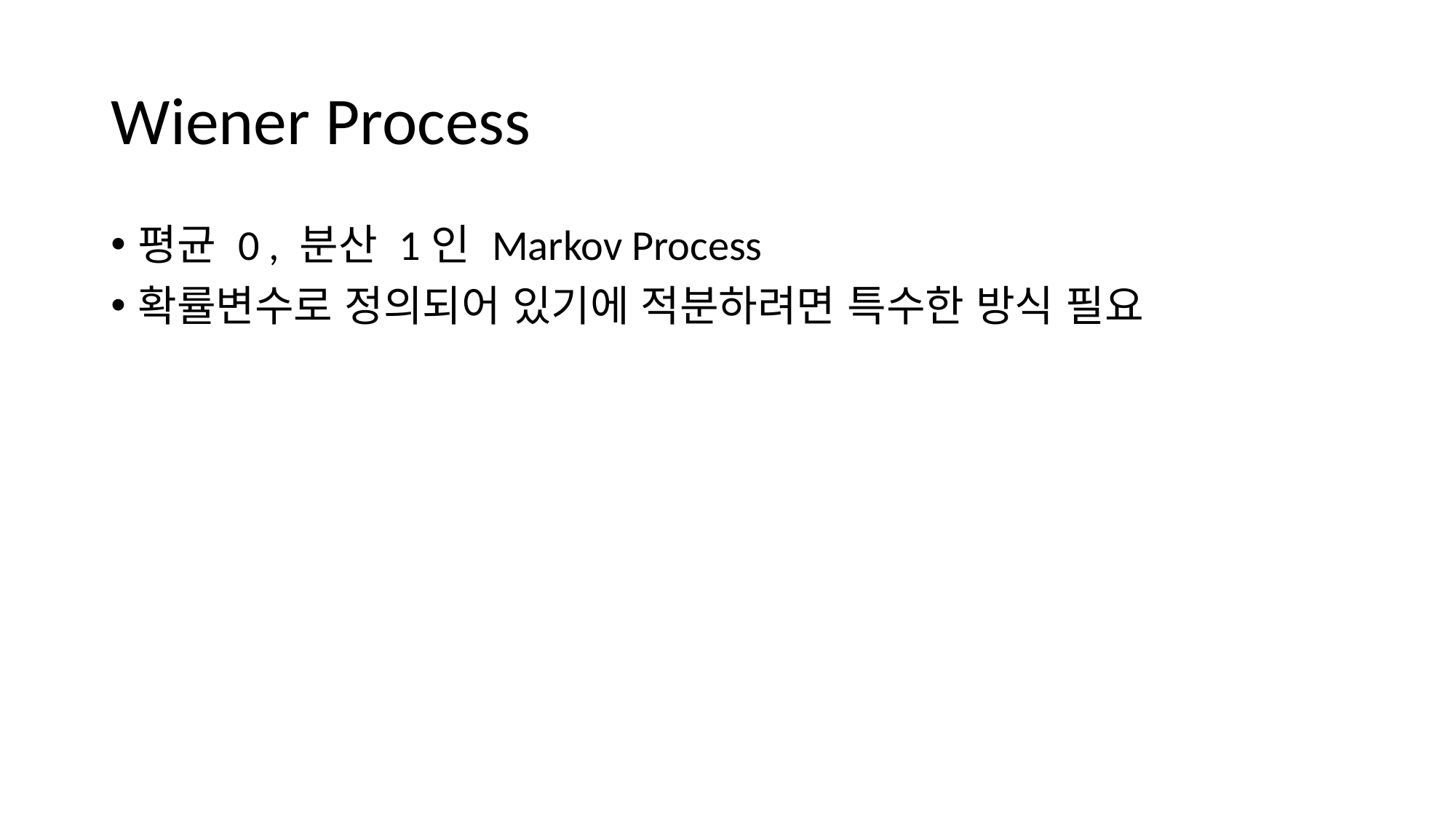

# Wiener Process
평균 0 , 분산 1인 Markov Process
확률변수로 정의되어 있기에 적분하려면 특수한 방식 필요